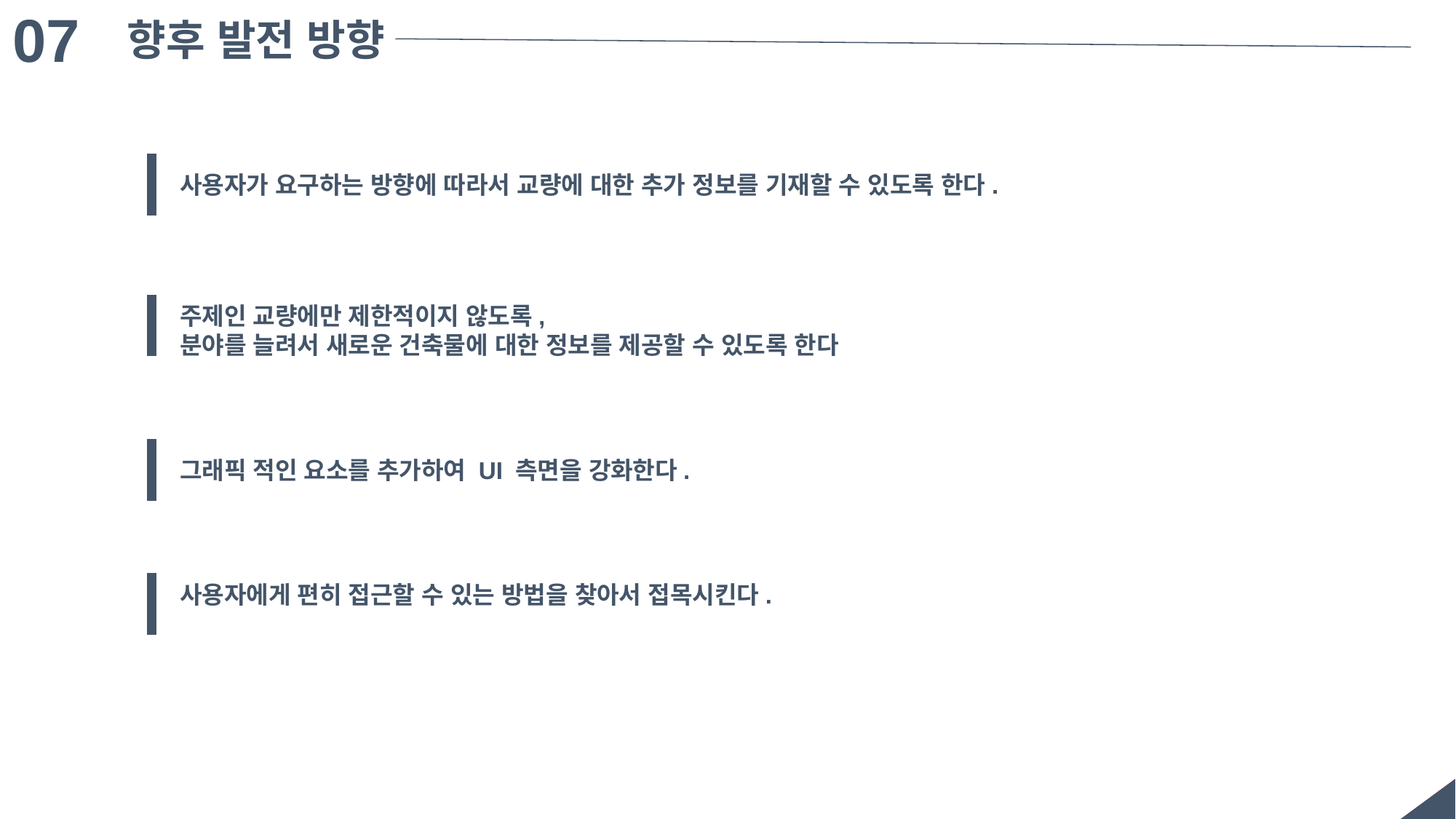

07
향후 발전 방향

사용자가 요구하는 방향에 따라서 교량에 대한 추가 정보를 기재할 수 있도록 한다.

주제인 교량에만 제한적이지 않도록,
분야를 늘려서 새로운 건축물에 대한 정보를 제공할 수 있도록 한다

그래픽 적인 요소를 추가하여 UI 측면을 강화한다.

사용자에게 편히 접근할 수 있는 방법을 찾아서 접목시킨다.